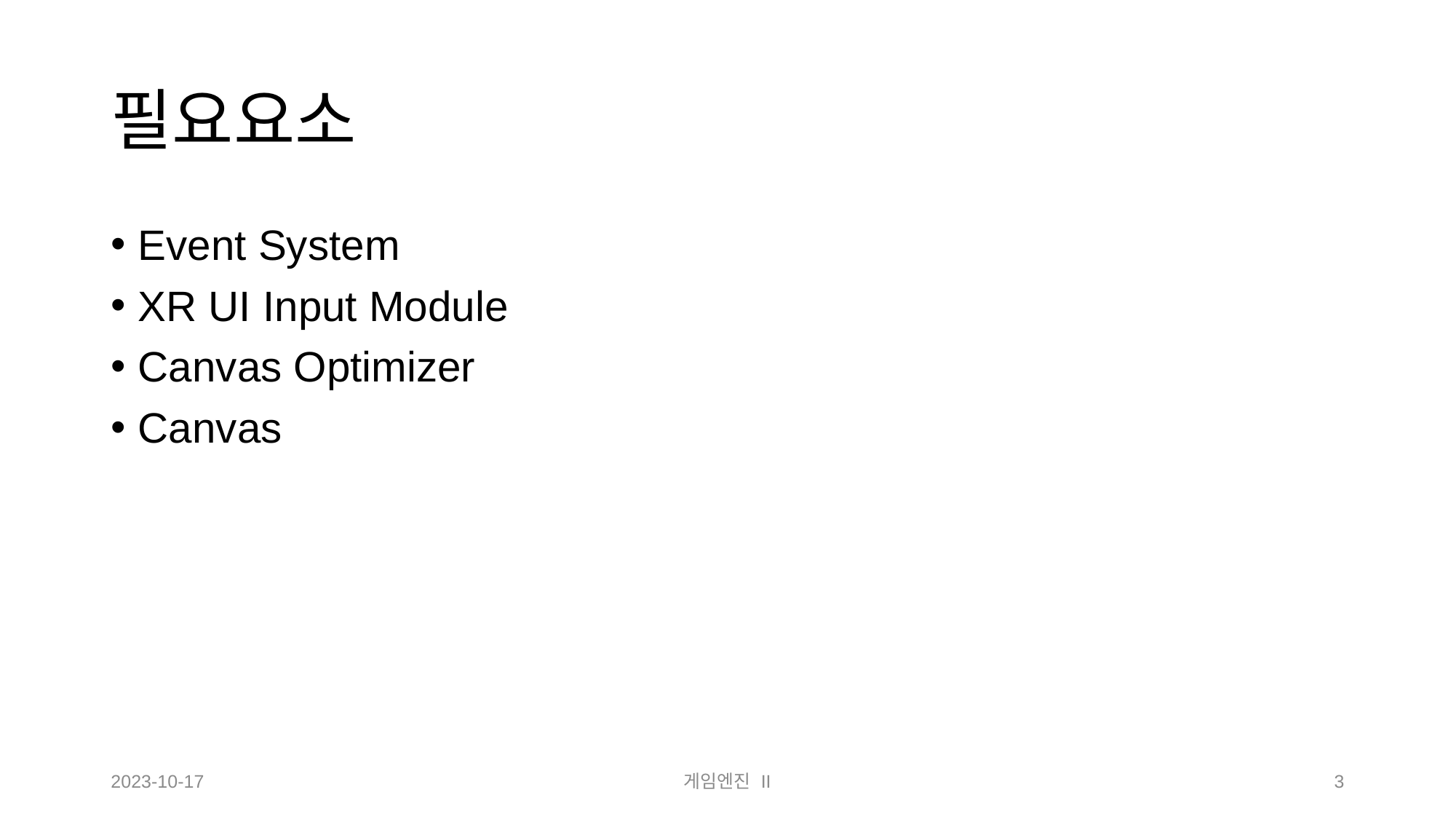

# 필요요소
Event System
XR UI Input Module
Canvas Optimizer
Canvas
2023-10-17
게임엔진 II
3